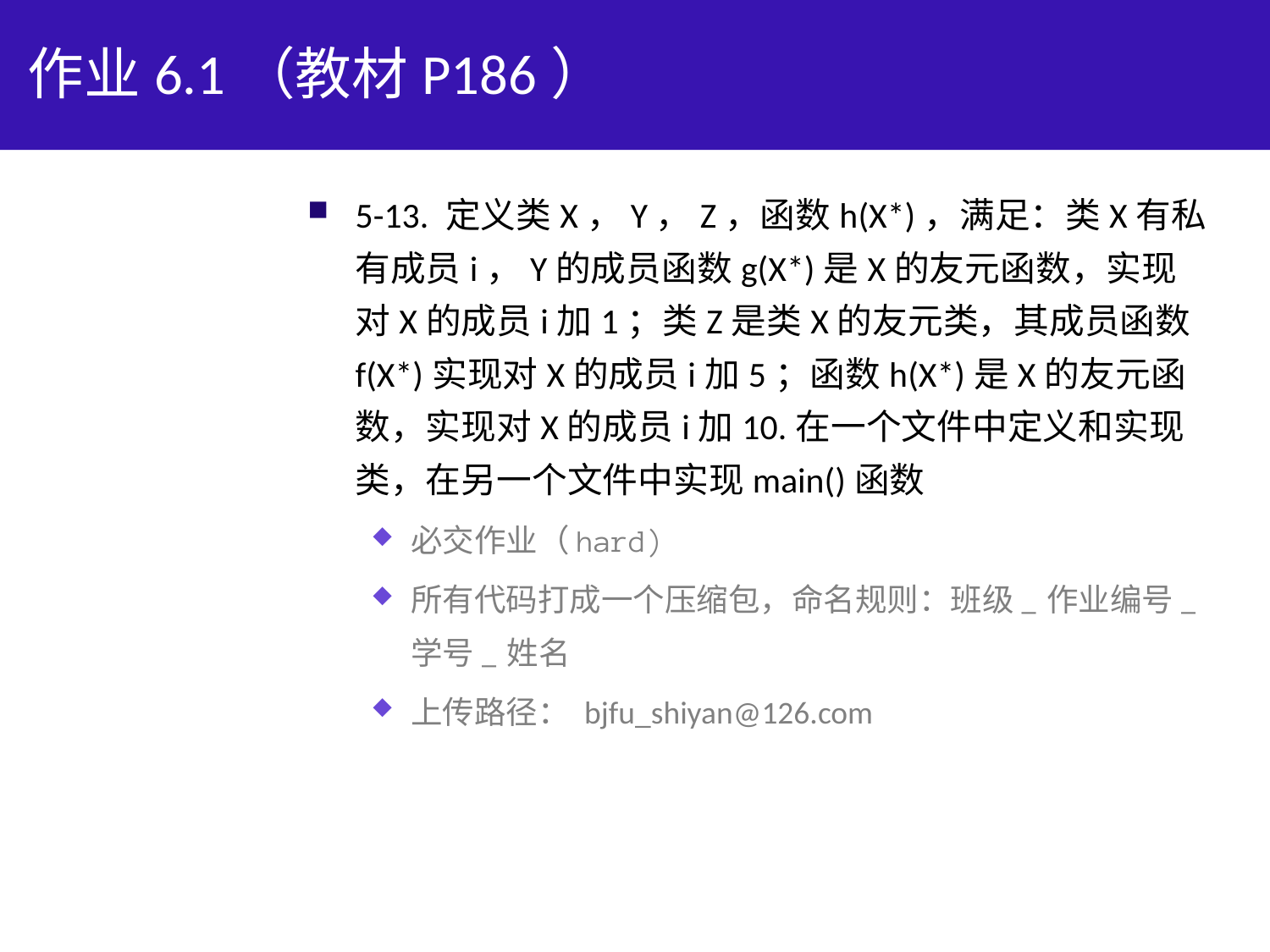

# 作业6.1（教材P186）
5-13. 定义类X，Y，Z，函数h(X*)，满足：类X有私有成员i，Y的成员函数g(X*)是X的友元函数，实现对X的成员i加1；类Z是类X的友元类，其成员函数f(X*)实现对X的成员i加5；函数h(X*)是X的友元函数，实现对X的成员i加10.在一个文件中定义和实现类，在另一个文件中实现main()函数
必交作业（hard)
所有代码打成一个压缩包，命名规则：班级_作业编号_学号_姓名
上传路径： bjfu_shiyan@126.com

43